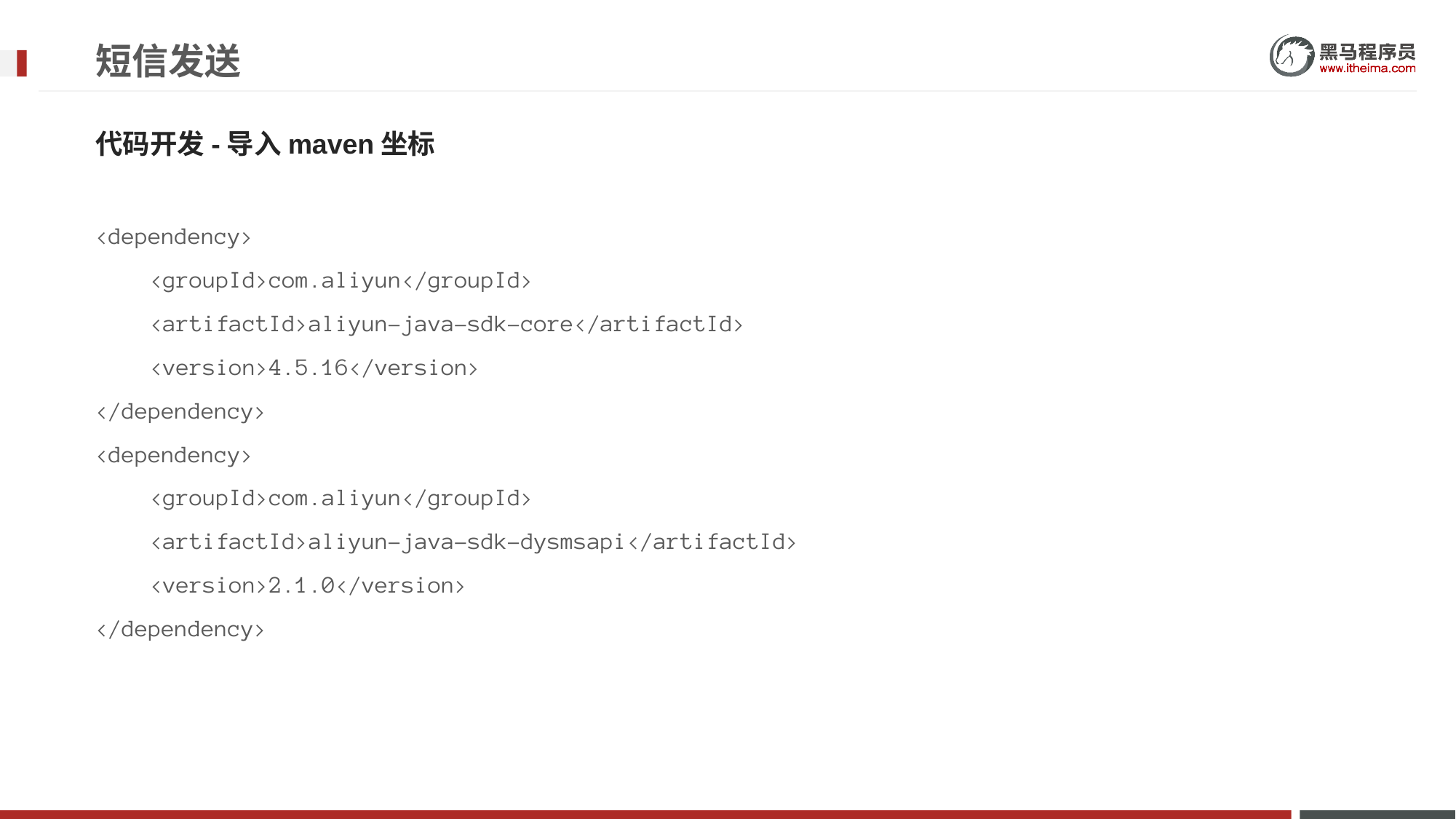

# 短信发送
代码开发-导入maven坐标
<dependency>
<groupId>com.aliyun</groupId>
<artifactId>aliyun-java-sdk-core</artifactId>
<version>4.5.16</version>
</dependency>
<dependency>
<groupId>com.aliyun</groupId>
<artifactId>aliyun-java-sdk-dysmsapi</artifactId>
<version>2.1.0</version>
</dependency>